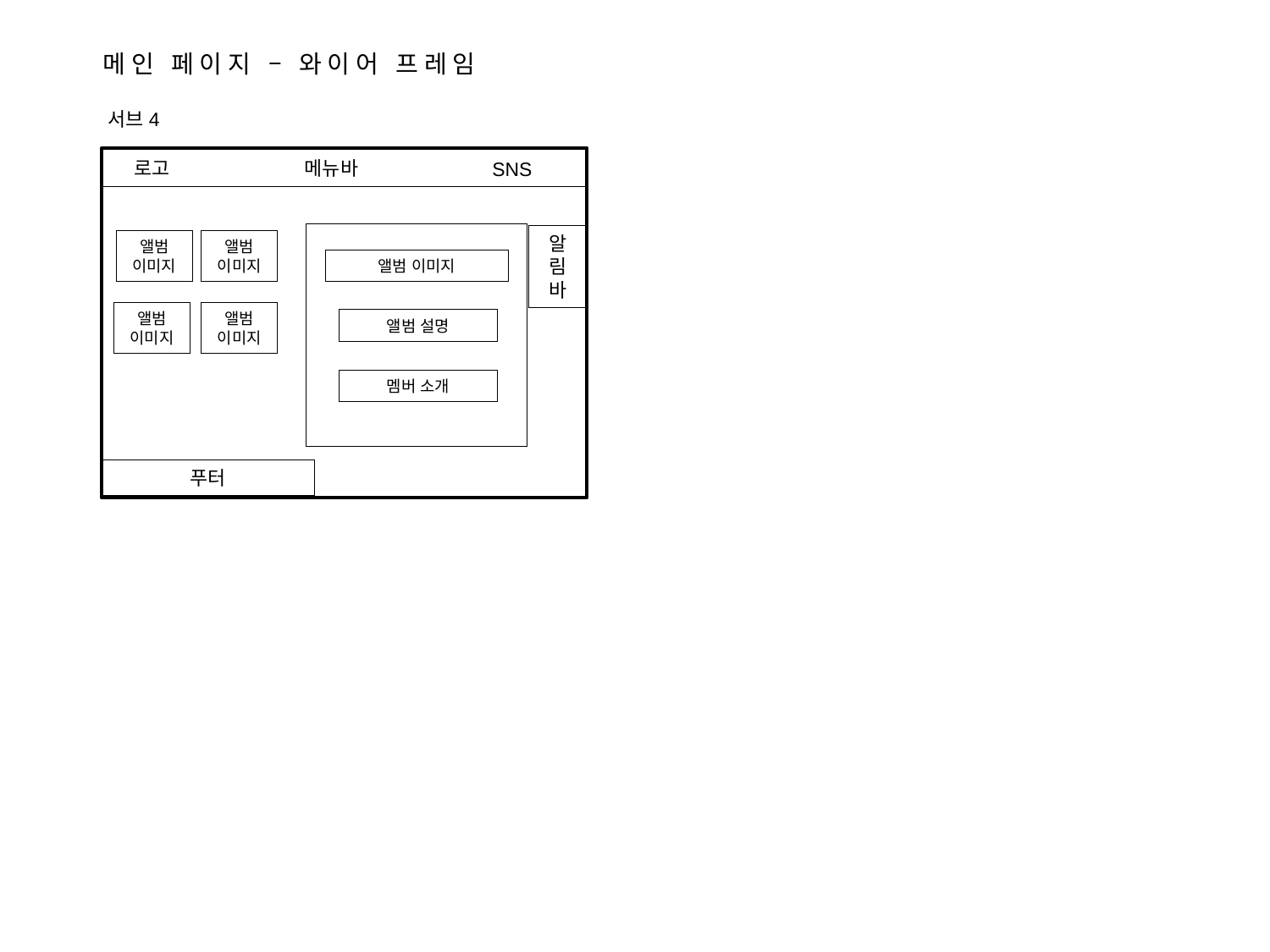

# 메인 페이지 – 와이어 프레임
서브4

메뉴바
로고
SNS

알
림
바
앨범 이미지
앨범 이미지
앨범 이미지
앨범 이미지
앨범 이미지
앨범 설명
멤버 소개
푸터